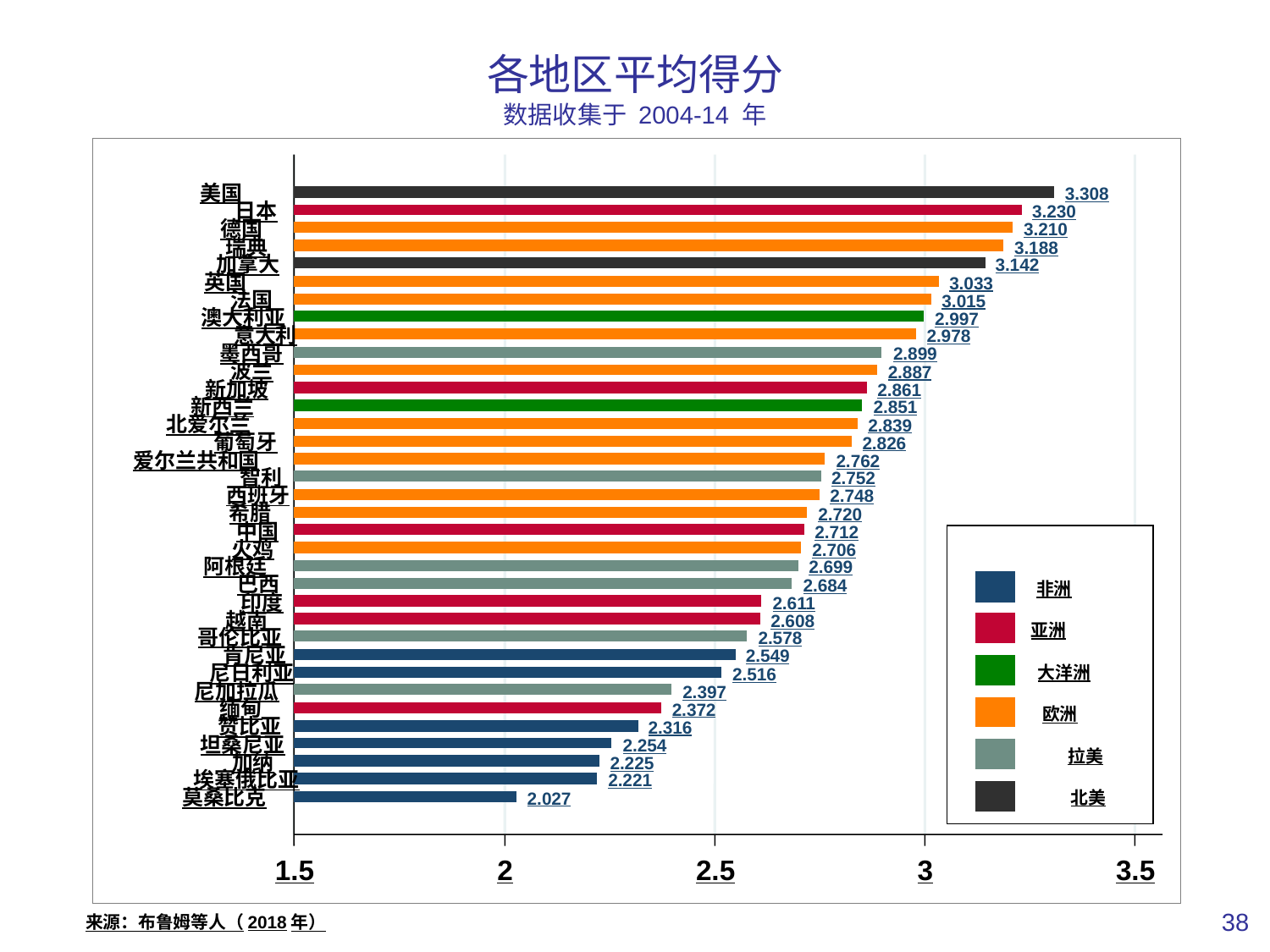

# 各地区平均得分 数据收集于 2004-14 年

美国
3.308

日本
3.230

德国
3.210

瑞典
3.188

加拿大
3.142

英国
3.033

法国
3.015

澳大利亚
2.997

意大利
2.978

墨西哥
2.899

波兰
2.887

新加坡
2.861

新西兰
2.851

北爱尔兰
2.839

葡萄牙
2.826

爱尔兰共和国
2.762

智利
2.752

西班牙
2.748

希腊
2.720

中国
2.712

火鸡
2.706

阿根廷
2.699

巴西

2.684
非洲

印度
2.611

越南
2.608

亚洲
哥伦比亚
2.578

肯尼亚
2.549

尼日利亚
大洋洲
2.516

尼加拉瓜
2.397

缅甸

2.372

欧洲
赞比亚
2.316

坦桑尼亚
2.254

拉美
加纳
2.225

埃塞俄比亚
2.221

莫桑比克
北美
2.027

1.5
2
2.5
3
3.5

38
来源：布鲁姆等人（2018年）